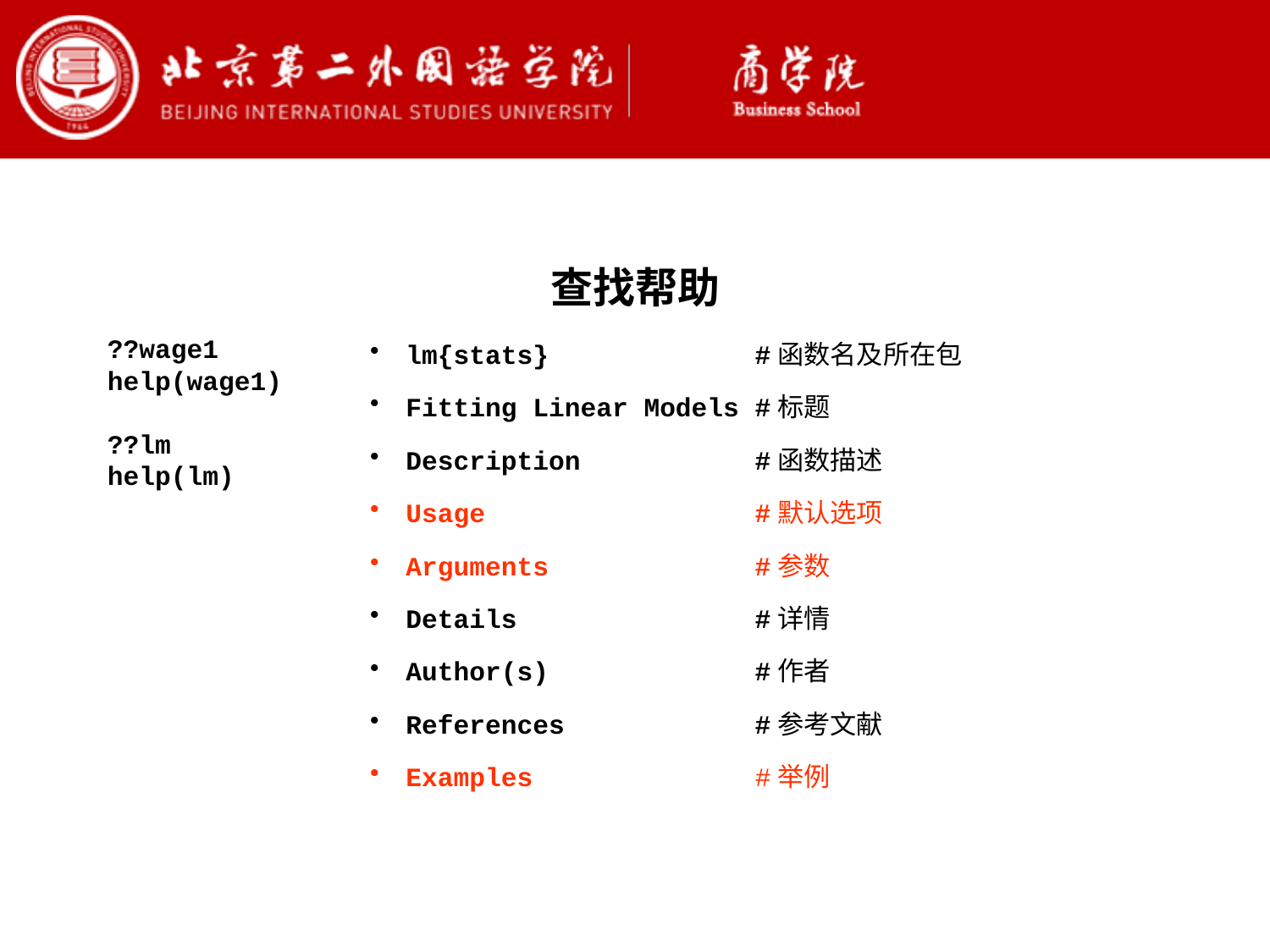

查找帮助
lm{stats}             #函数名及所在包
Fitting Linear Models #标题
Description           #函数描述
Usage                 #默认选项
Arguments             #参数
Details               #详情
Author(s)             #作者
References            #参考文献
Examples              #举例
??wage1
help(wage1)

??lm
help(lm)